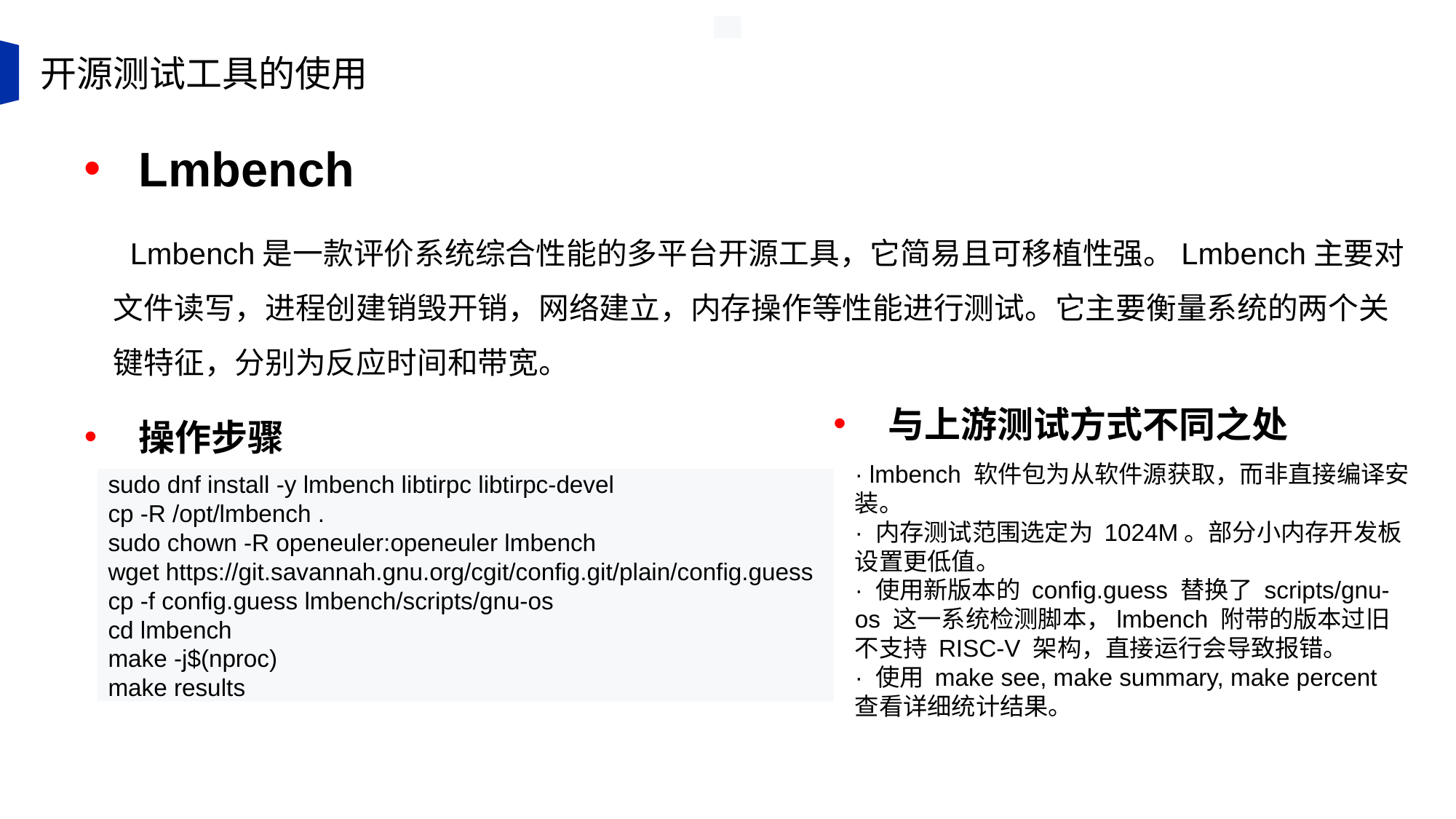

开源测试工具的使用

Lmbench
  Lmbench是一款评价系统综合性能的多平台开源工具，它简易且可移植性强。Lmbench主要对文件读写，进程创建销毁开销，网络建立，内存操作等性能进行测试。它主要衡量系统的两个关键特征，分别为反应时间和带宽。
与上游测试方式不同之处
操作步骤
· lmbench 软件包为从软件源获取，而非直接编译安装。
· 内存测试范围选定为 1024M。部分小内存开发板设置更低值。
· 使用新版本的 config.guess 替换了 scripts/gnu-os 这一系统检测脚本，lmbench 附带的版本过旧不支持 RISC-V 架构，直接运行会导致报错。
· 使用 make see, make summary, make percent 查看详细统计结果。
sudo dnf install -y lmbench libtirpc libtirpc-devel
cp -R /opt/lmbench .
sudo chown -R openeuler:openeuler lmbench
wget https://git.savannah.gnu.org/cgit/config.git/plain/config.guess
cp -f config.guess lmbench/scripts/gnu-os
cd lmbench
make -j$(nproc)
make results